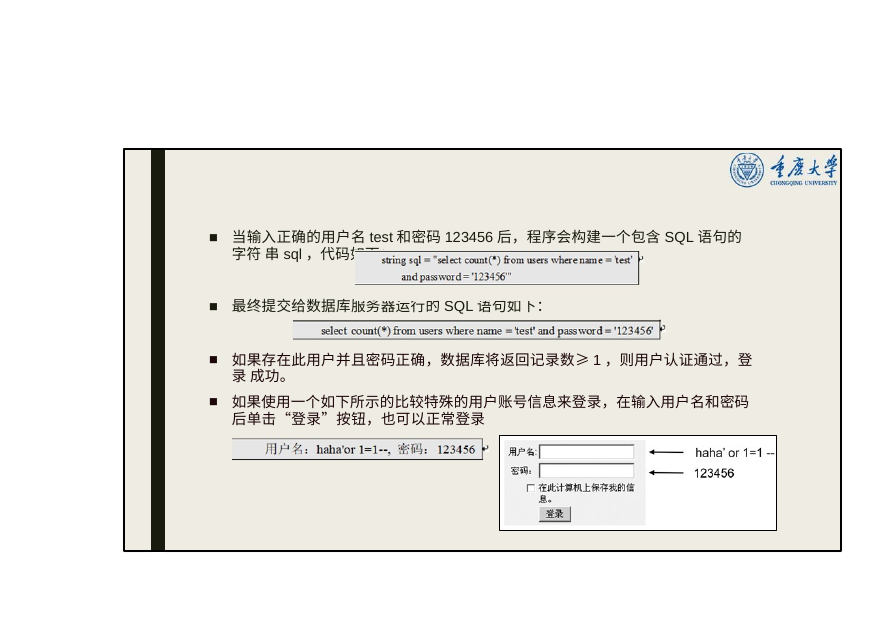

当输入正确的用户名test和密码123456后，程序会构建一个包含SQL语句的字符 串sql，代码如下：

最终提交给数据库服务器运行的SQL语句如下：

如果存在此用户并且密码正确，数据库将返回记录数≥1，则用户认证通过，登录 成功。
如果使用一个如下所示的比较特殊的用户账号信息来登录，在输入用户名和密码 后单击“登录”按钮，也可以正常登录